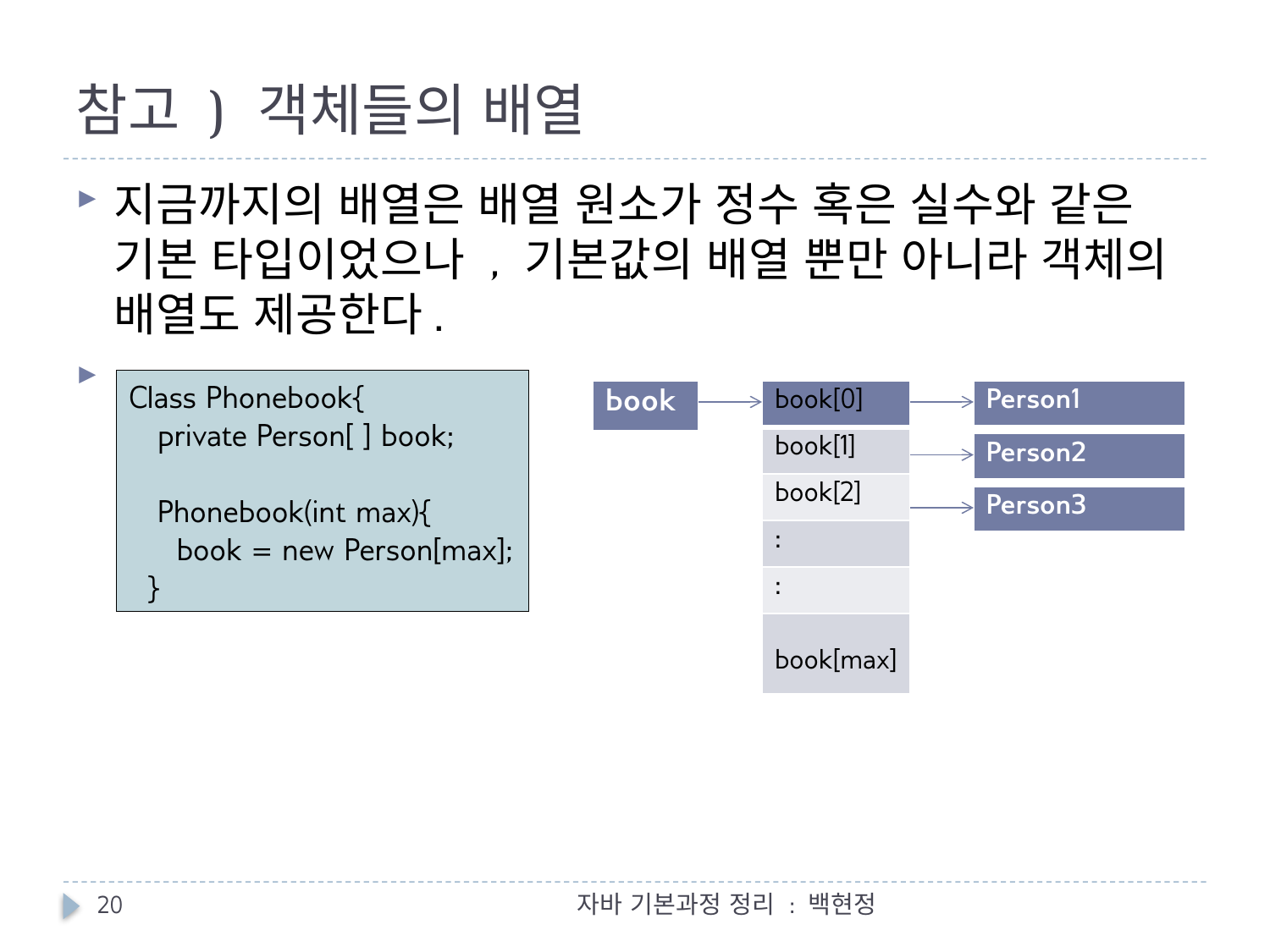

# 참고 ) 객체들의 배열
지금까지의 배열은 배열 원소가 정수 혹은 실수와 같은 기본 타입이었으나 , 기본값의 배열 뿐만 아니라 객체의 배열도 제공한다.

Class Phonebook{
   private Person[ ] book;

   Phonebook(int max){
     book = new Person[max];
  }
| book |
| --- |
| book[0] |
| --- |
| book[1] |
| book[2] |
| : |
| : |
| book[max] |
| Person1 |
| --- |
| Person2 |
| --- |
| Person3 |
| --- |
20
자바 기본과정 정리 : 백현정